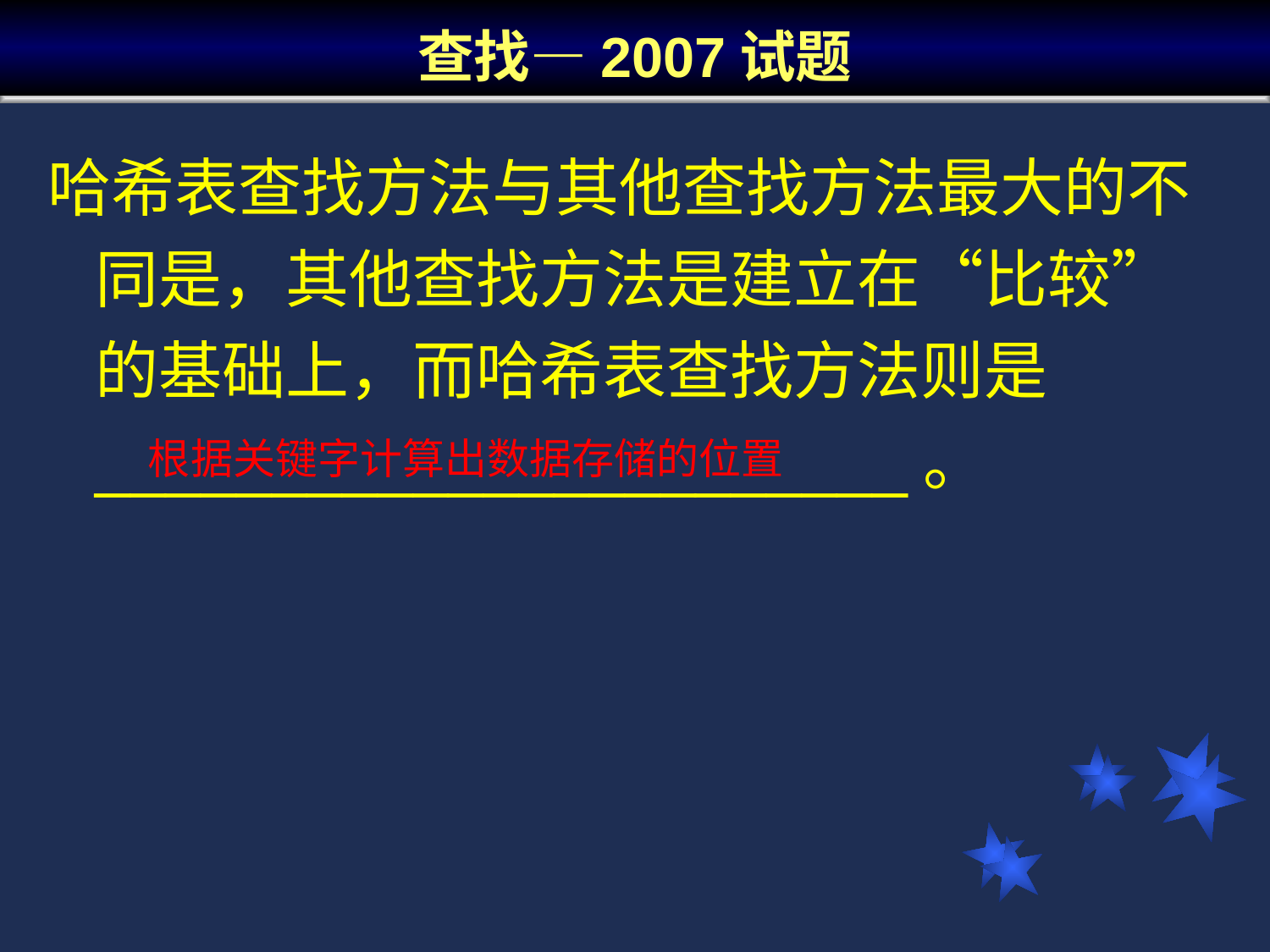

# 查找—2007试题
哈希表查找方法与其他查找方法最大的不同是，其他查找方法是建立在“比较”的基础上，而哈希表查找方法则是_______________________。
根据关键字计算出数据存储的位置